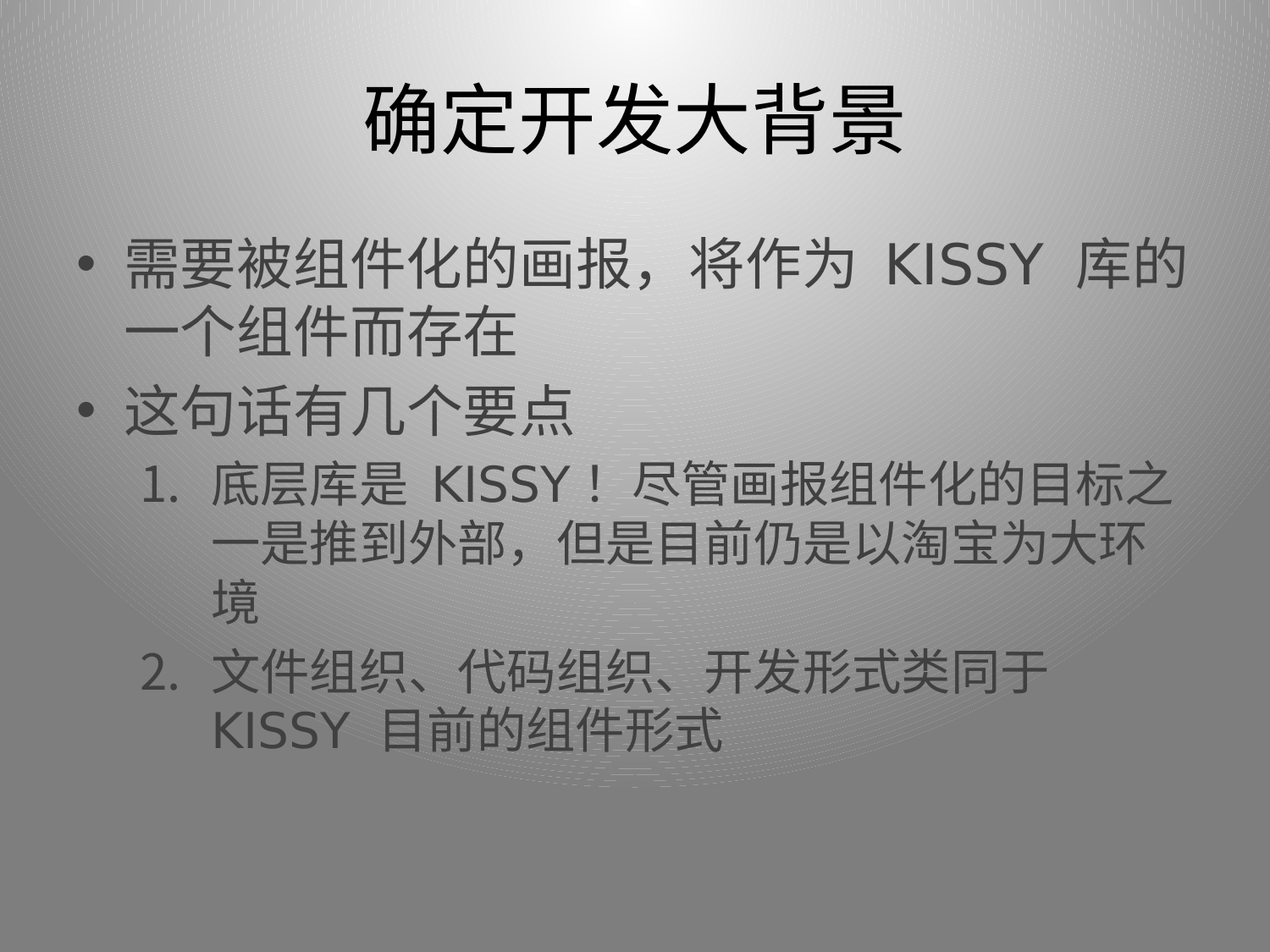

# 确定开发大背景
需要被组件化的画报，将作为 KISSY 库的一个组件而存在
这句话有几个要点
底层库是 KISSY！尽管画报组件化的目标之一是推到外部，但是目前仍是以淘宝为大环境
文件组织、代码组织、开发形式类同于 KISSY 目前的组件形式